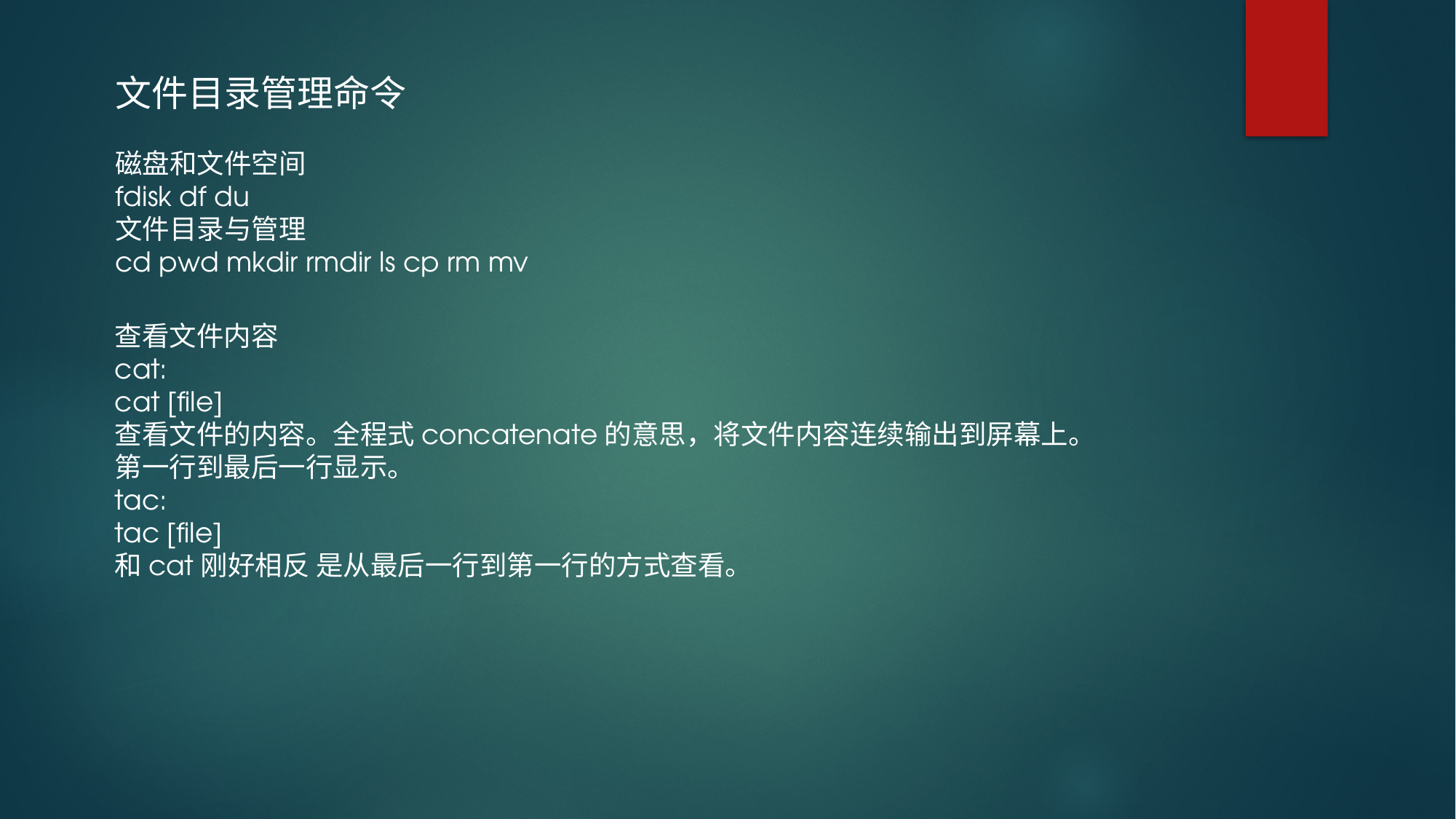

文件目录管理命令

磁盘和文件空间
fdisk df du
文件目录与管理
cd pwd mkdir rmdir ls cp rm mv
查看文件内容
cat:
cat [file]
查看文件的内容。全程式concatenate的意思，将文件内容连续输出到屏幕上。第一行到最后一行显示。
tac:
tac [file]
和cat刚好相反 是从最后一行到第一行的方式查看。